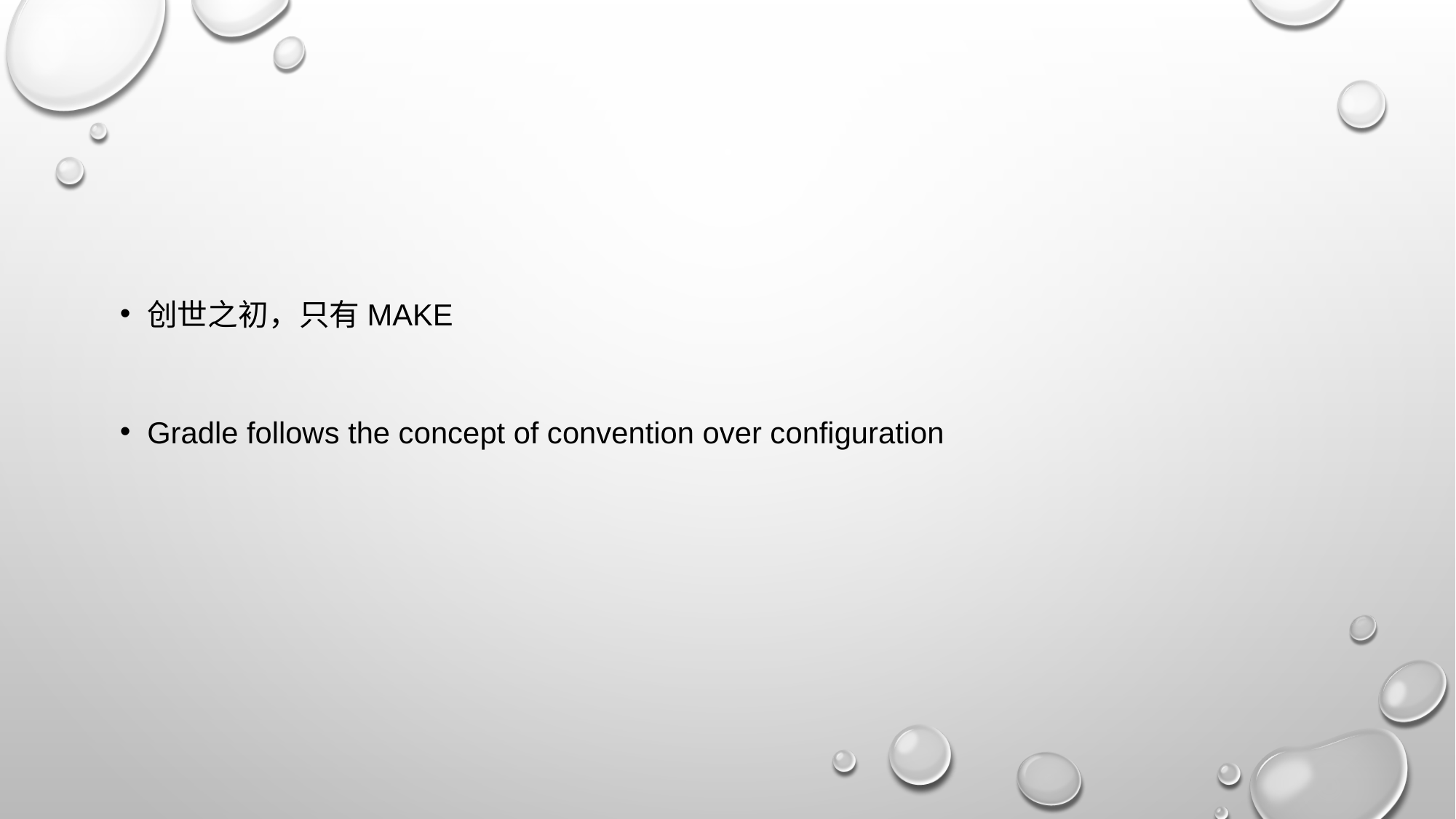

#
创世之初，只有Make

Gradle follows the concept of convention over configuration